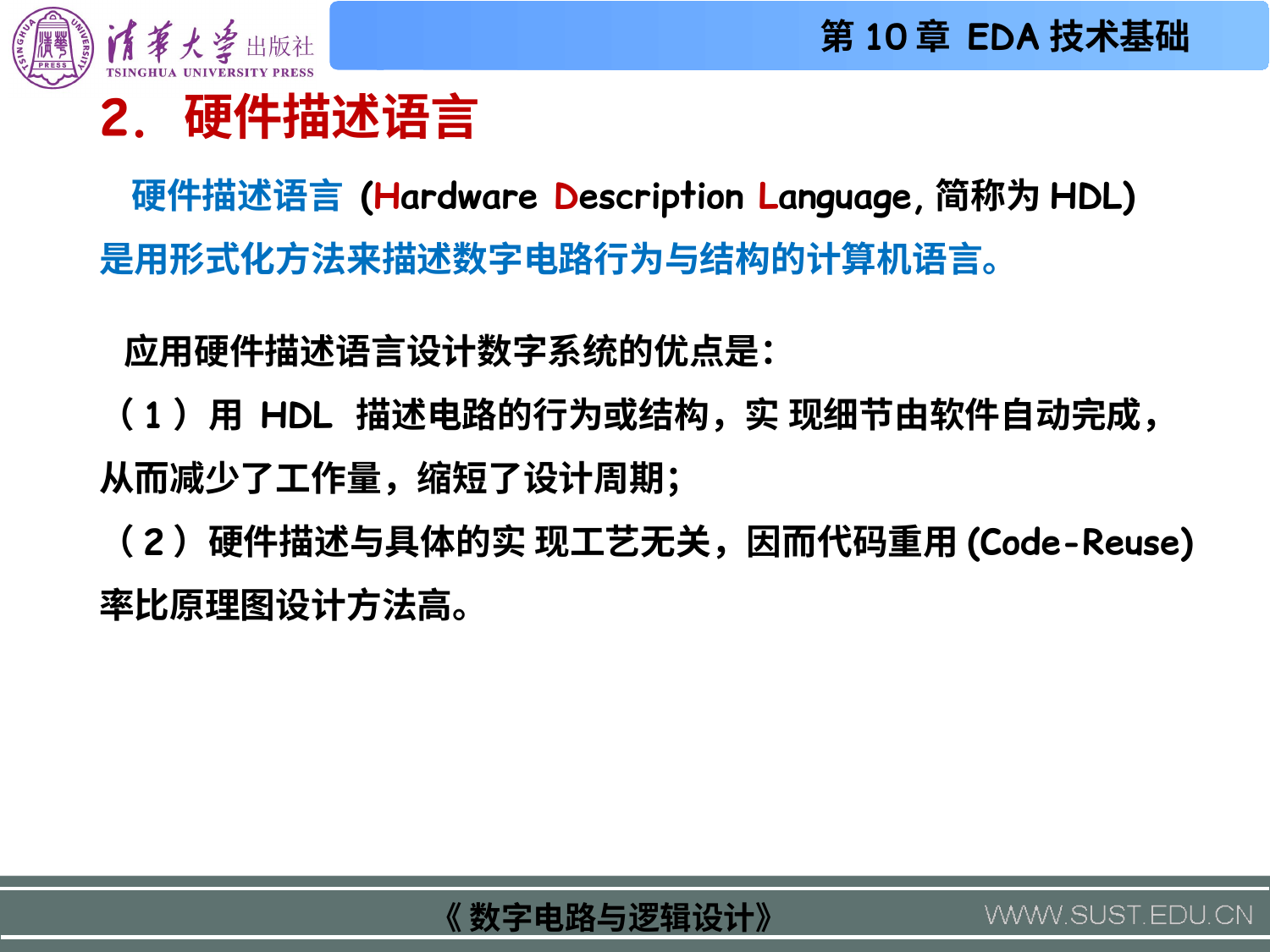

2. 硬件描述语言
   硬件描述语言 (Hardware Description Language,简称为HDL) 是用形式化方法来描述数字电路行为与结构的计算机语言。
  应用硬件描述语言设计数字系统的优点是：
（1）用 HDL 描述电路的行为或结构，实 现细节由软件自动完成，从而减少了工作量，缩短了设计周期；
（2）硬件描述与具体的实 现工艺无关，因而代码重用(Code-Reuse)率比原理图设计方法高。